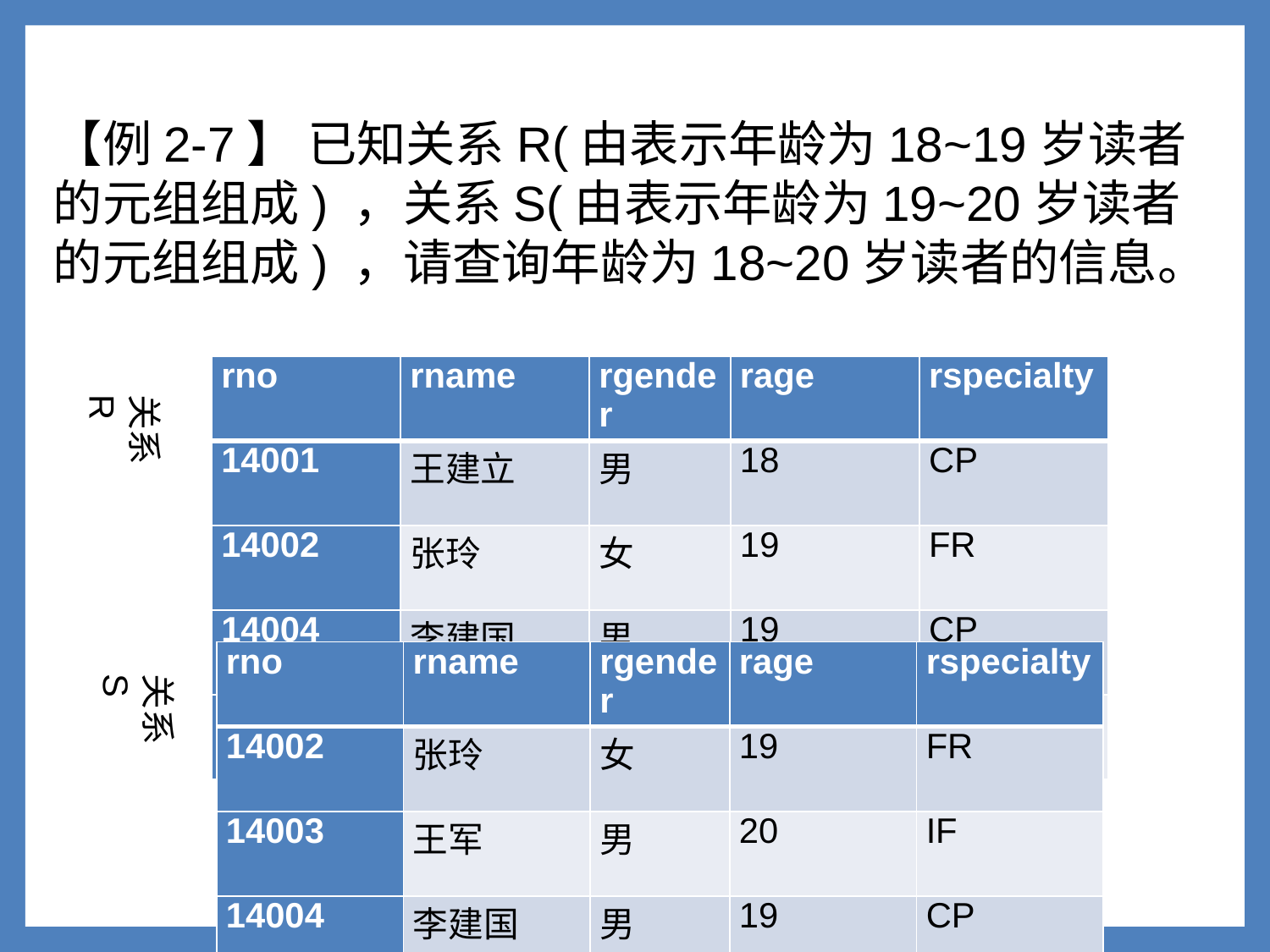

【例2-7】 已知关系R(由表示年龄为18~19岁读者的元组组成) ，关系S(由表示年龄为19~20岁读者的元组组成) ，请查询年龄为18~20岁读者的信息。

1

| rno | rname | rgender | rage | rspecialty |
| --- | --- | --- | --- | --- |
| 14001 | 王建立 | 男 | 18 | CP |
| 14002 | 张玲 | 女 | 19 | FR |
| 14004 | 李建国 | 男 | 19 | CP |
| 14005 | 赵文娟 | 女 | 18 | MA |
关系R
| rno | rname | rgender | rage | rspecialty |
| --- | --- | --- | --- | --- |
| 14002 | 张玲 | 女 | 19 | FR |
| 14003 | 王军 | 男 | 20 | IF |
| 14004 | 李建国 | 男 | 19 | CP |
关系S